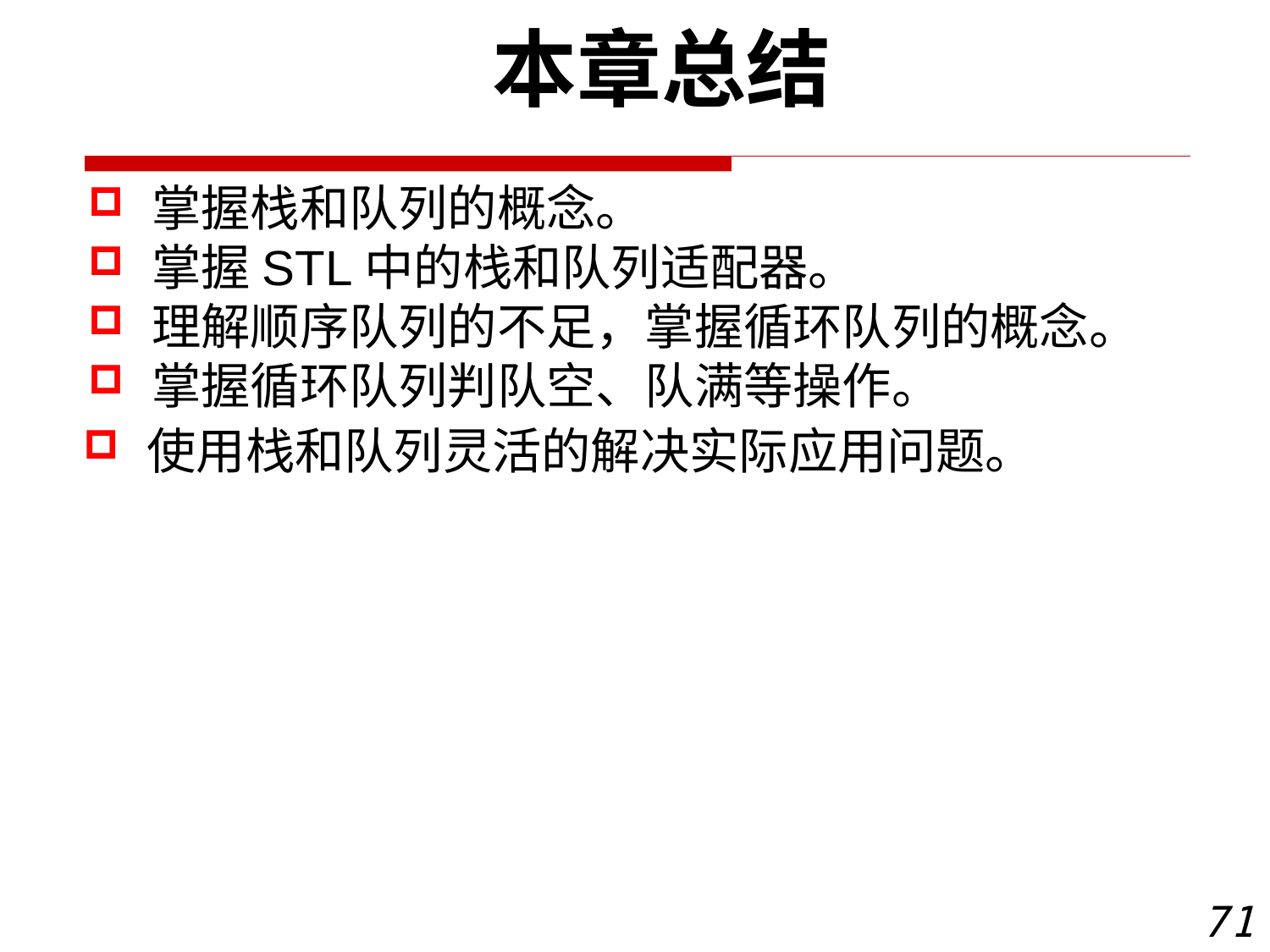

本章总结
掌握栈和队列的概念。
掌握STL中的栈和队列适配器。
理解顺序队列的不足，掌握循环队列的概念。
掌握循环队列判队空、队满等操作。
使用栈和队列灵活的解决实际应用问题。
71